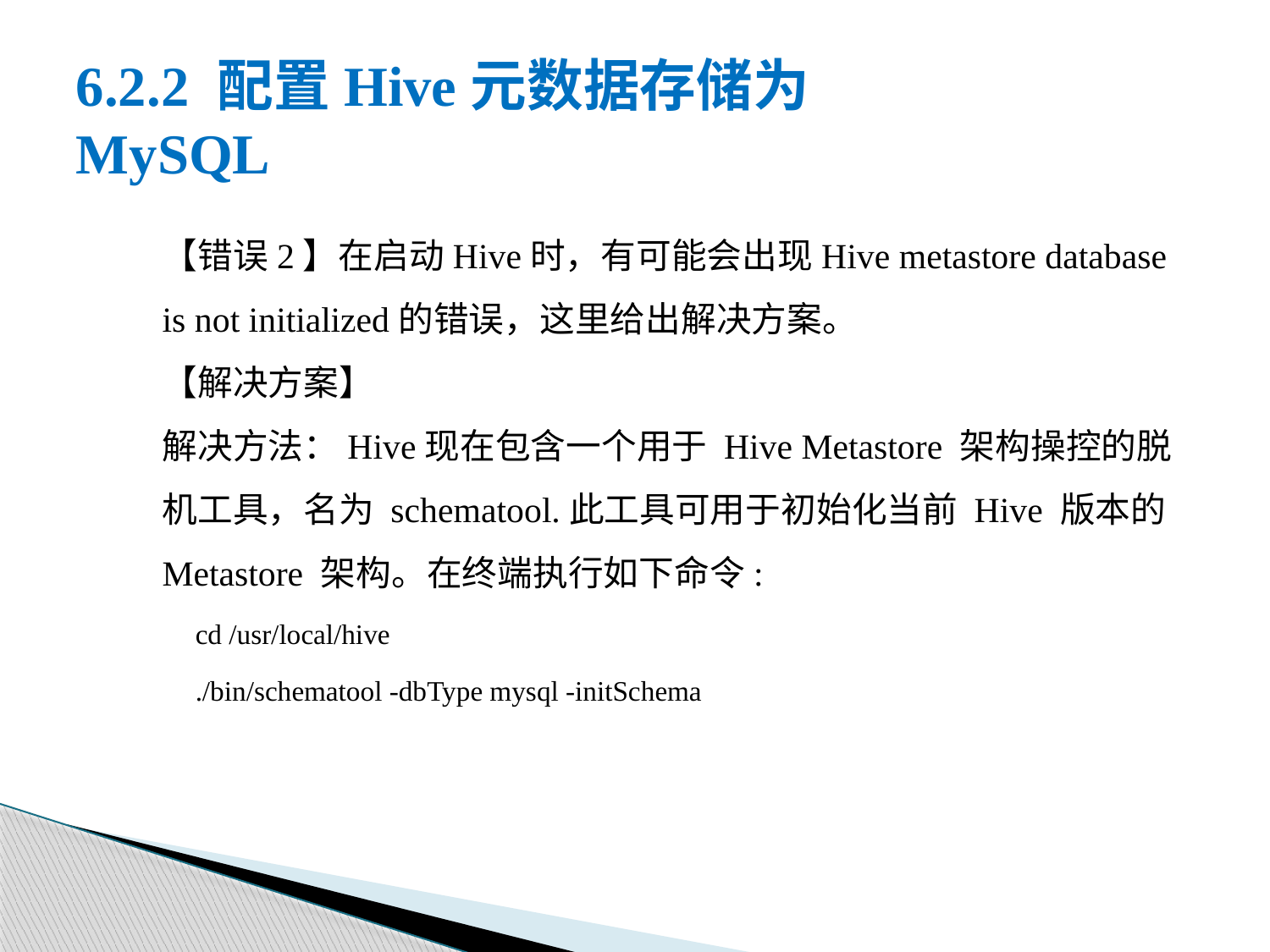

#
6.2.2 配置Hive元数据存储为MySQL
【错误2】在启动Hive时，有可能会出现Hive metastore database is not initialized的错误，这里给出解决方案。
【解决方案】
解决方法：Hive现在包含一个用于 Hive Metastore 架构操控的脱机工具，名为 schematool.此工具可用于初始化当前 Hive 版本的 Metastore 架构。在终端执行如下命令:
cd /usr/local/hive
./bin/schematool -dbType mysql -initSchema